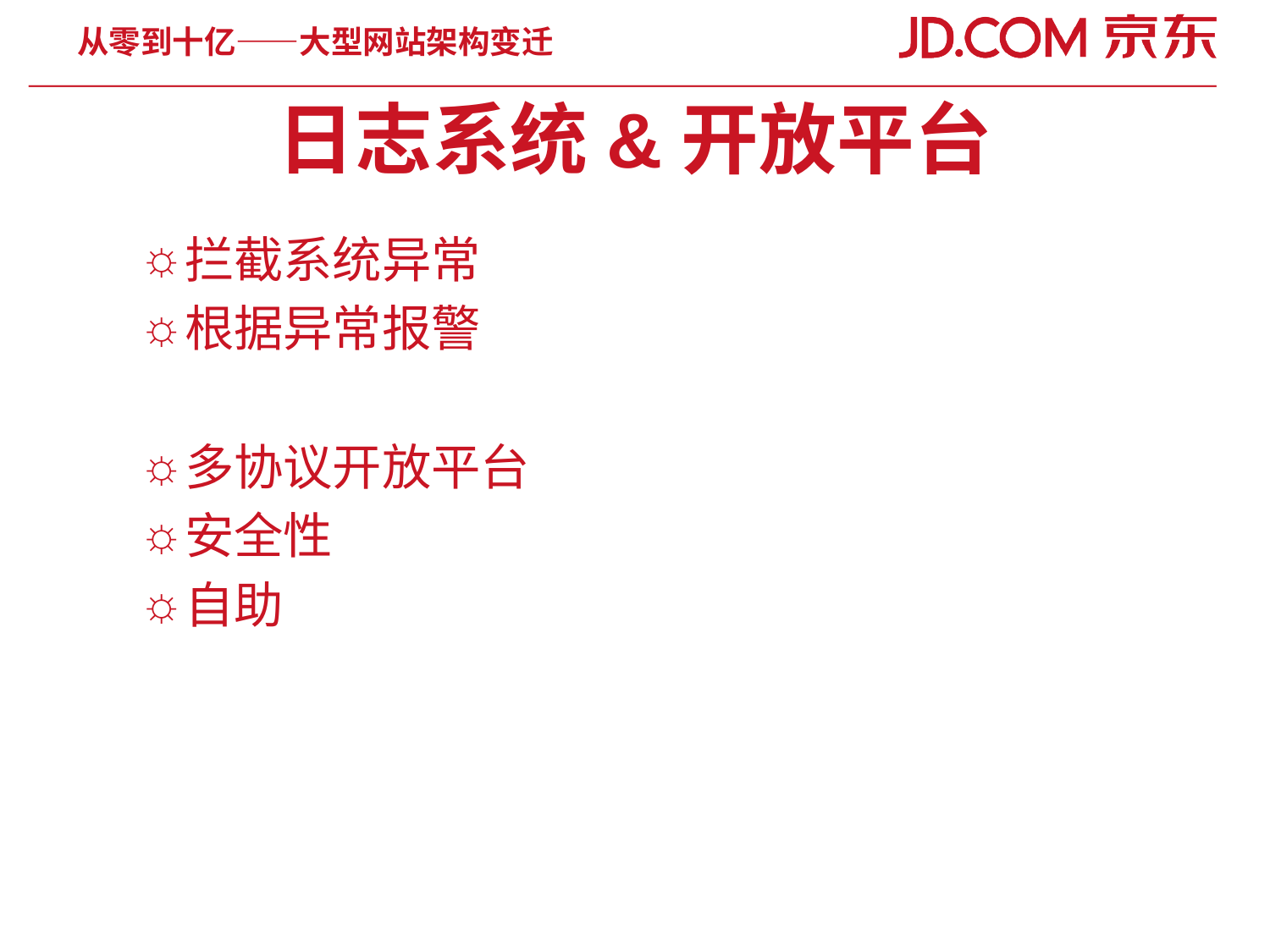

# 日志系统&开放平台
拦截系统异常
根据异常报警

多协议开放平台
安全性
自助